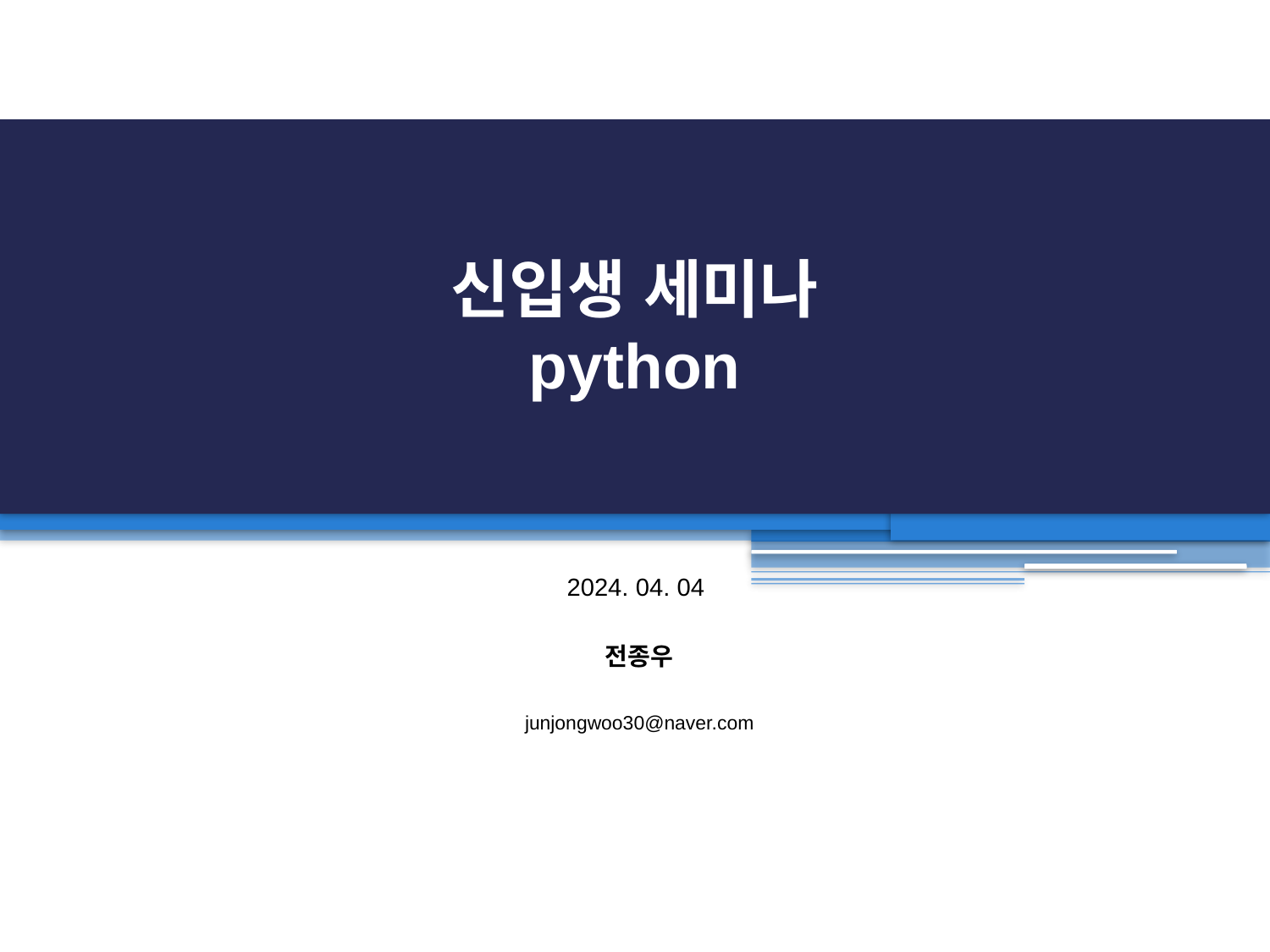

# 신입생 세미나 python
2024. 04. 04

전종우

junjongwoo30@naver.com